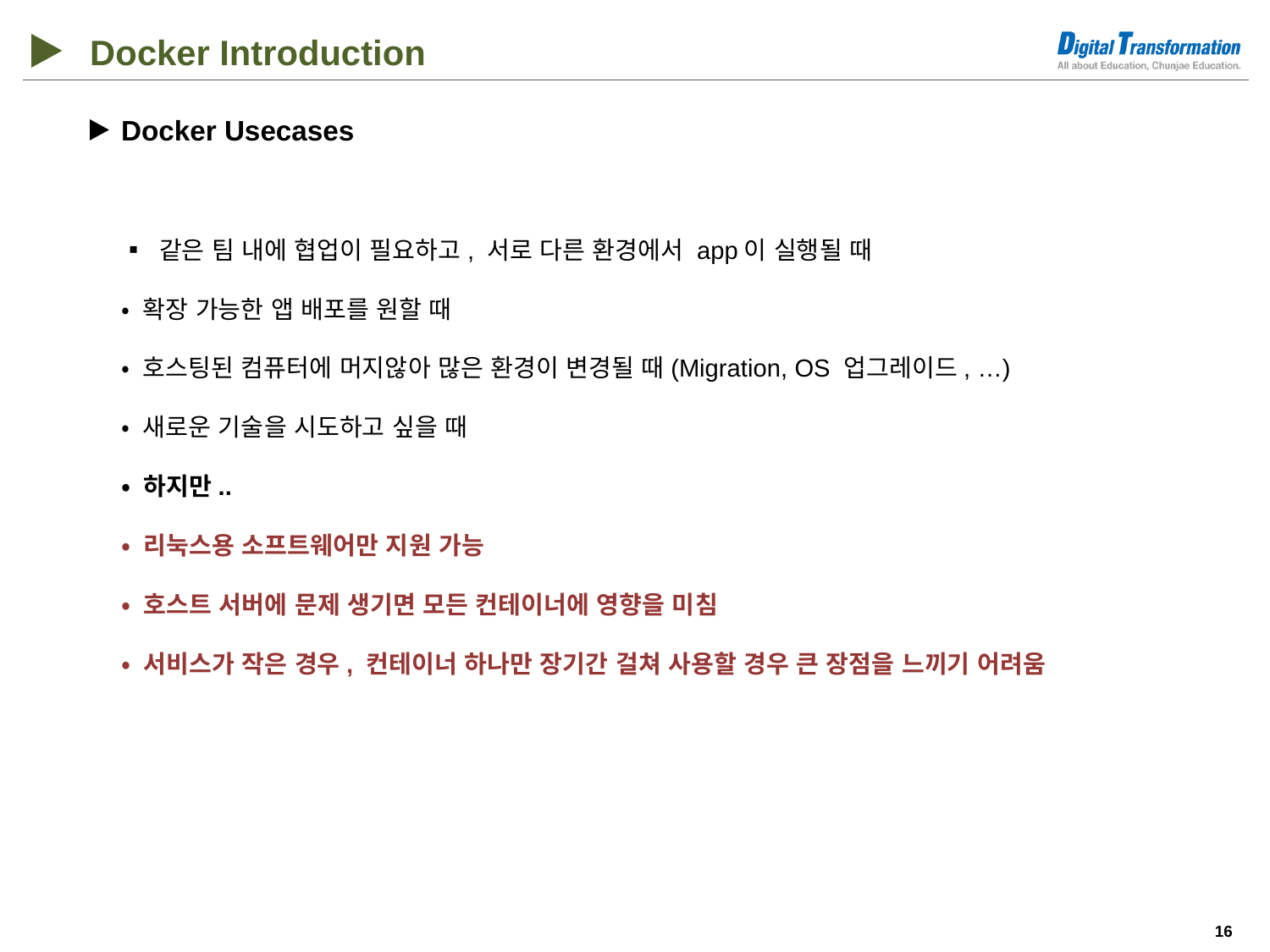

Docker Introduction

Docker Usecases

▪ 같은 팀 내에 협업이 필요하고, 서로 다른 환경에서 app이 실행될 때
• 확장 가능한 앱 배포를 원할 때
• 호스팅된 컴퓨터에 머지않아 많은 환경이 변경될 때(Migration, OS 업그레이드, …)
• 새로운 기술을 시도하고 싶을 때
• 하지만..
• 리눅스용 소프트웨어만 지원 가능
• 호스트 서버에 문제 생기면 모든 컨테이너에 영향을 미침
• 서비스가 작은 경우, 컨테이너 하나만 장기간 걸쳐 사용할 경우 큰 장점을 느끼기 어려움